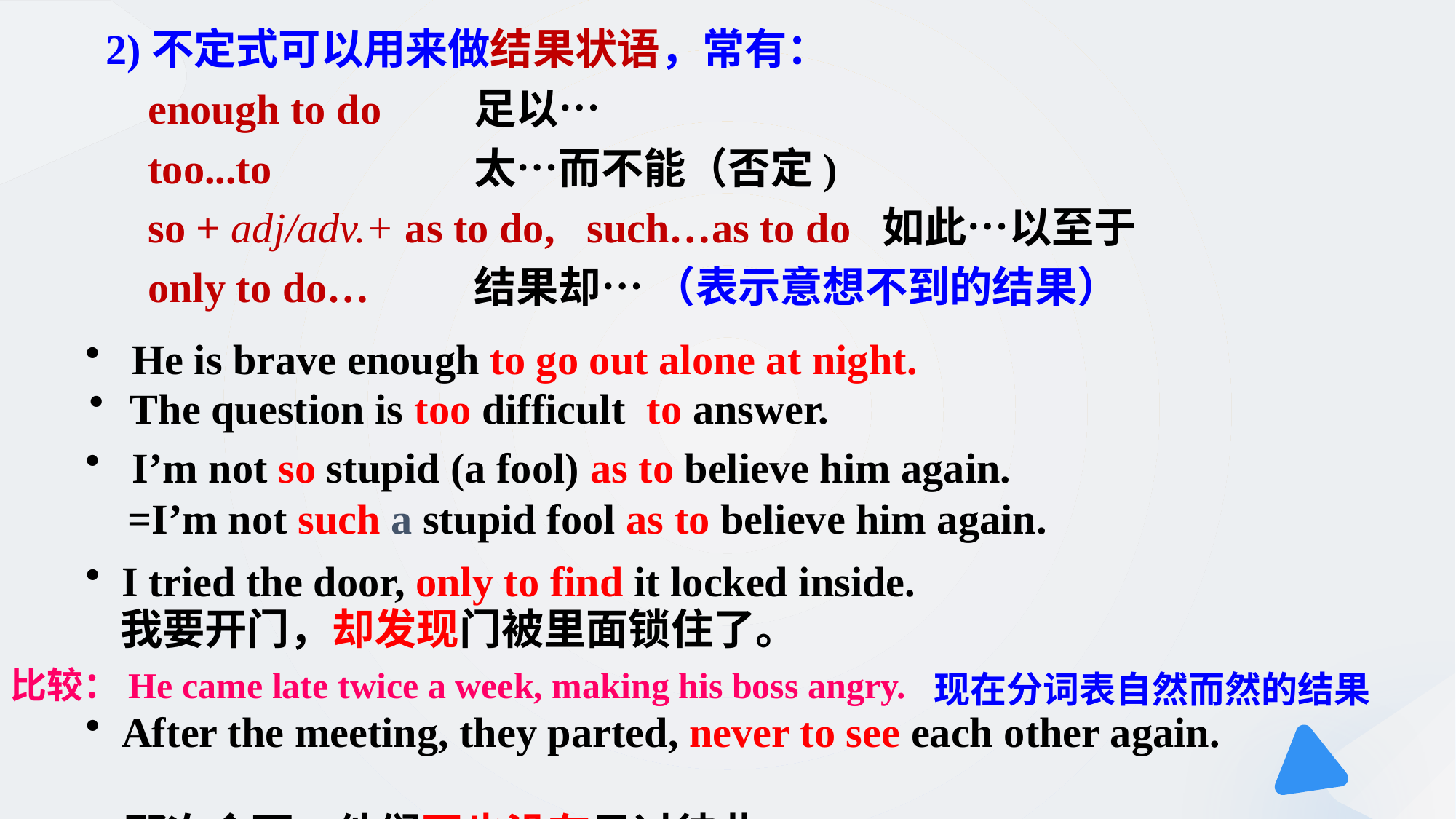

2)不定式可以用来做结果状语，常有：
    enough to do 	足以…
    too...to 		太…而不能（否定)
    so + adj/adv.+ as to do,   such…as to do  如此…以至于
    only to do… 	结果却… （表示意想不到的结果）
   He is brave enough to go out alone at night.
The question is too difficult  to answer.
   I’m not so stupid (a fool) as to believe him again.
    =I’m not such a stupid fool as to believe him again.
  I tried the door, only to find it locked inside.
我要开门，却发现门被里面锁住了。
比较：He came late twice a week, making his boss angry.
现在分词表自然而然的结果
  After the meeting, they parted, never to see each other again.
   那次会面，他们再也没有见过彼此。